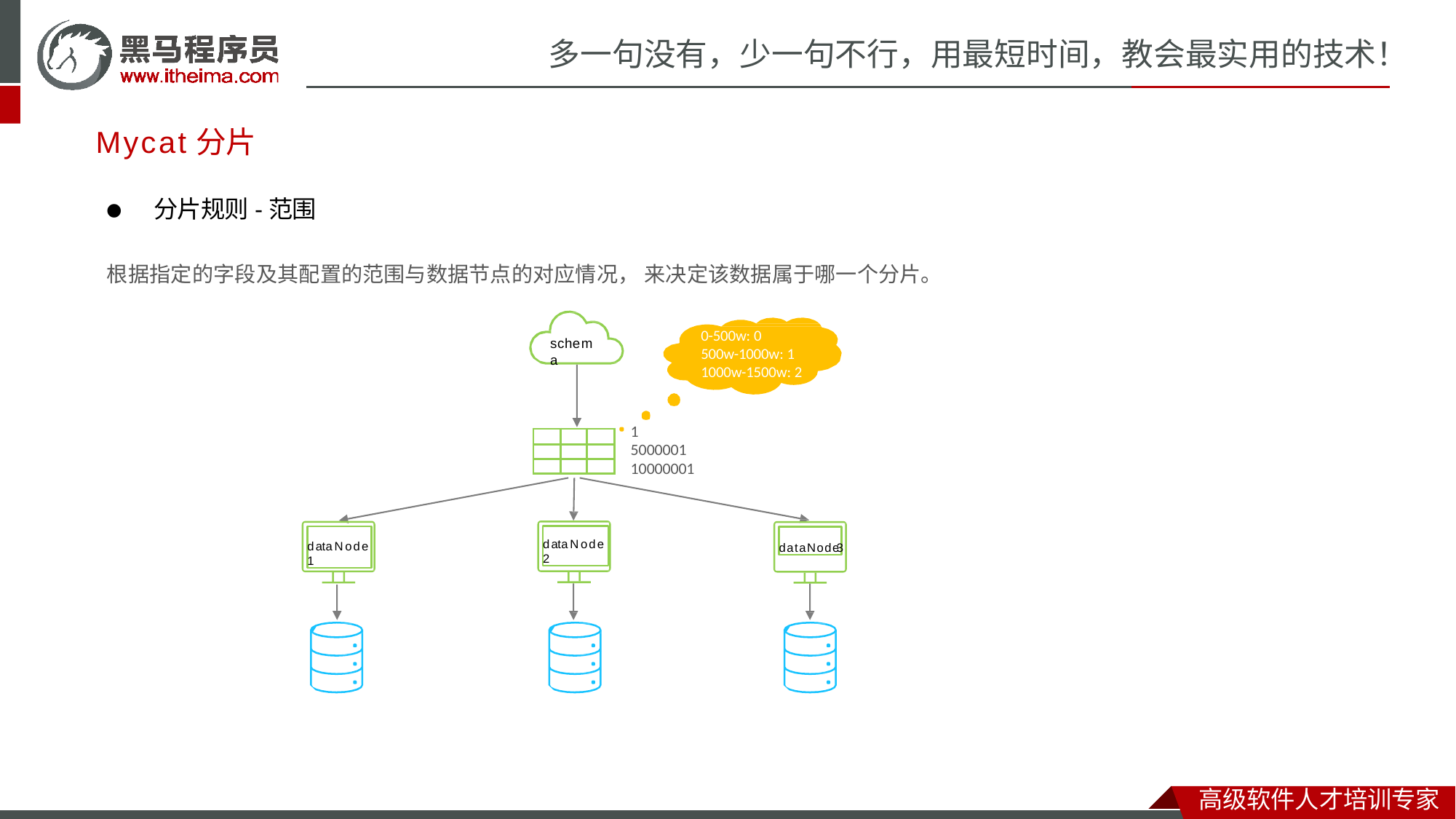

# 多一句没有，少一句不行，用最短时间，教会最实用的技术！

Mycat分片
⚫	分片规则-范围

根据指定的字段及其配置的范围与数据节点的对应情况， 来决定该数据属于哪一个分片。

0-500w: 0
500w-1000w: 1
1000w-1500w: 2
schema

1
5000001
10000001

|  |  |  |
| --- | --- | --- |
|  |  |  |
|  |  |  |

dataNode2
dataNode1
dataNode
3

高级软件人才培训专家